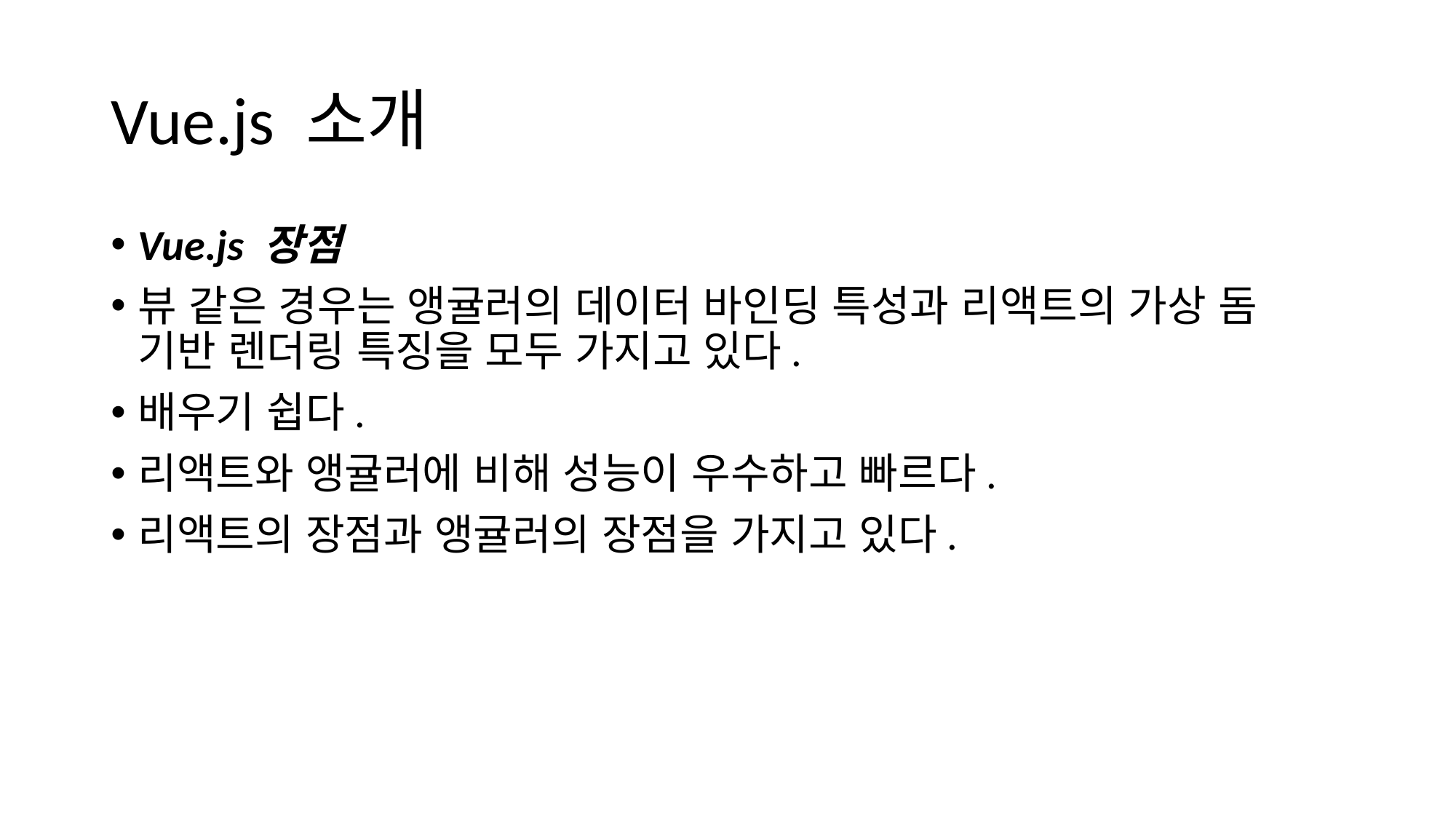

# Vue.js 소개
Vue.js 장점
뷰 같은 경우는 앵귤러의 데이터 바인딩 특성과 리액트의 가상 돔 기반 렌더링 특징을 모두 가지고 있다.
배우기 쉽다.
리액트와 앵귤러에 비해 성능이 우수하고 빠르다.
리액트의 장점과 앵귤러의 장점을 가지고 있다.